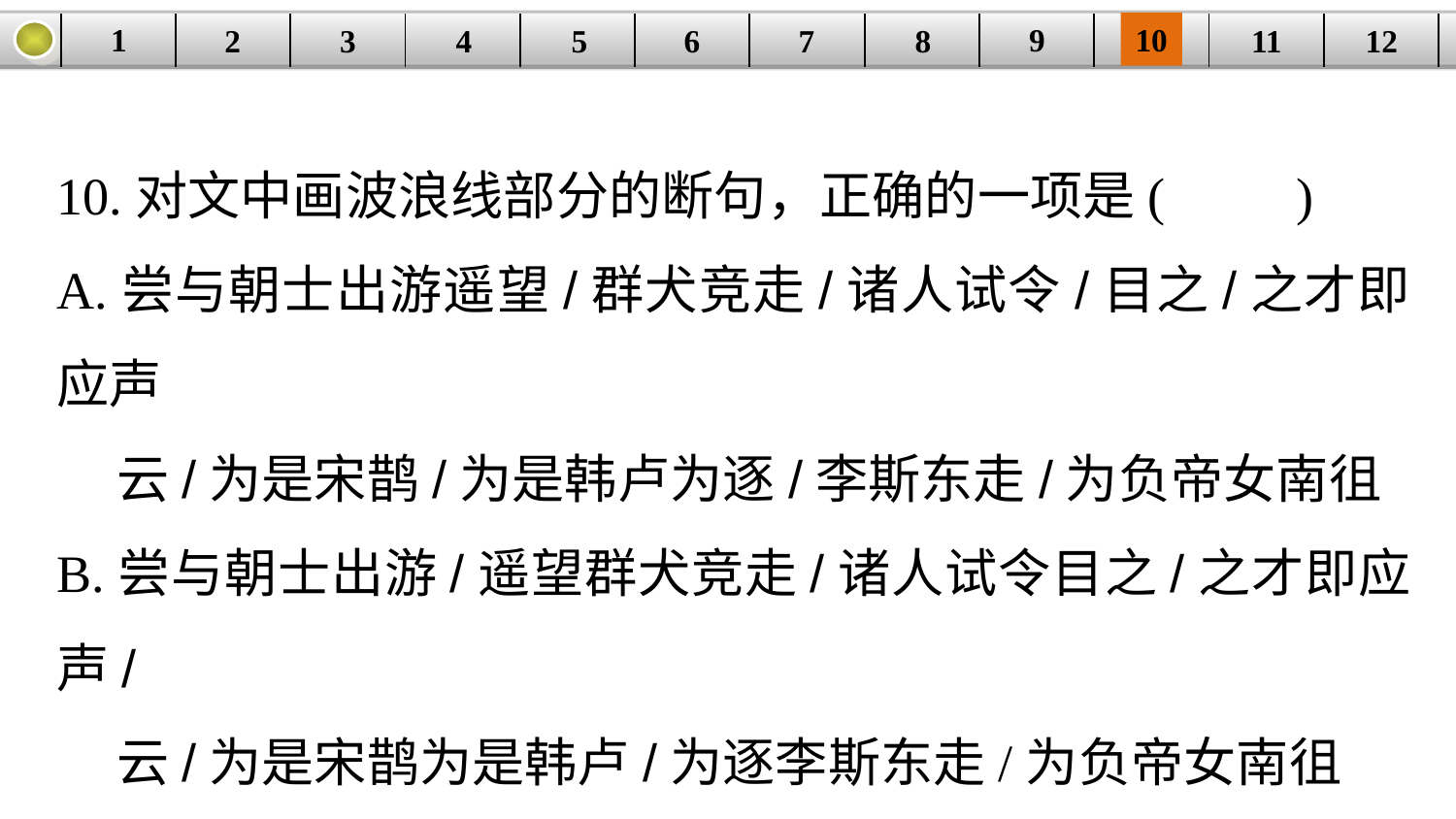

9
10
1
3
4
5
6
8
11
2
12
|  |  |  |  |  |  |  |  |  |  |  |  |
| --- | --- | --- | --- | --- | --- | --- | --- | --- | --- | --- | --- |
7

10.对文中画波浪线部分的断句，正确的一项是(　　)
A.尝与朝士出游遥望/群犬竞走/诸人试令/目之/之才即应声
    云/为是宋鹊/为是韩卢为逐/李斯东走/为负帝女南徂
B.尝与朝士出游/遥望群犬竞走/诸人试令目之/之才即应声/
    云/为是宋鹊为是韩卢/为逐李斯东走/为负帝女南徂